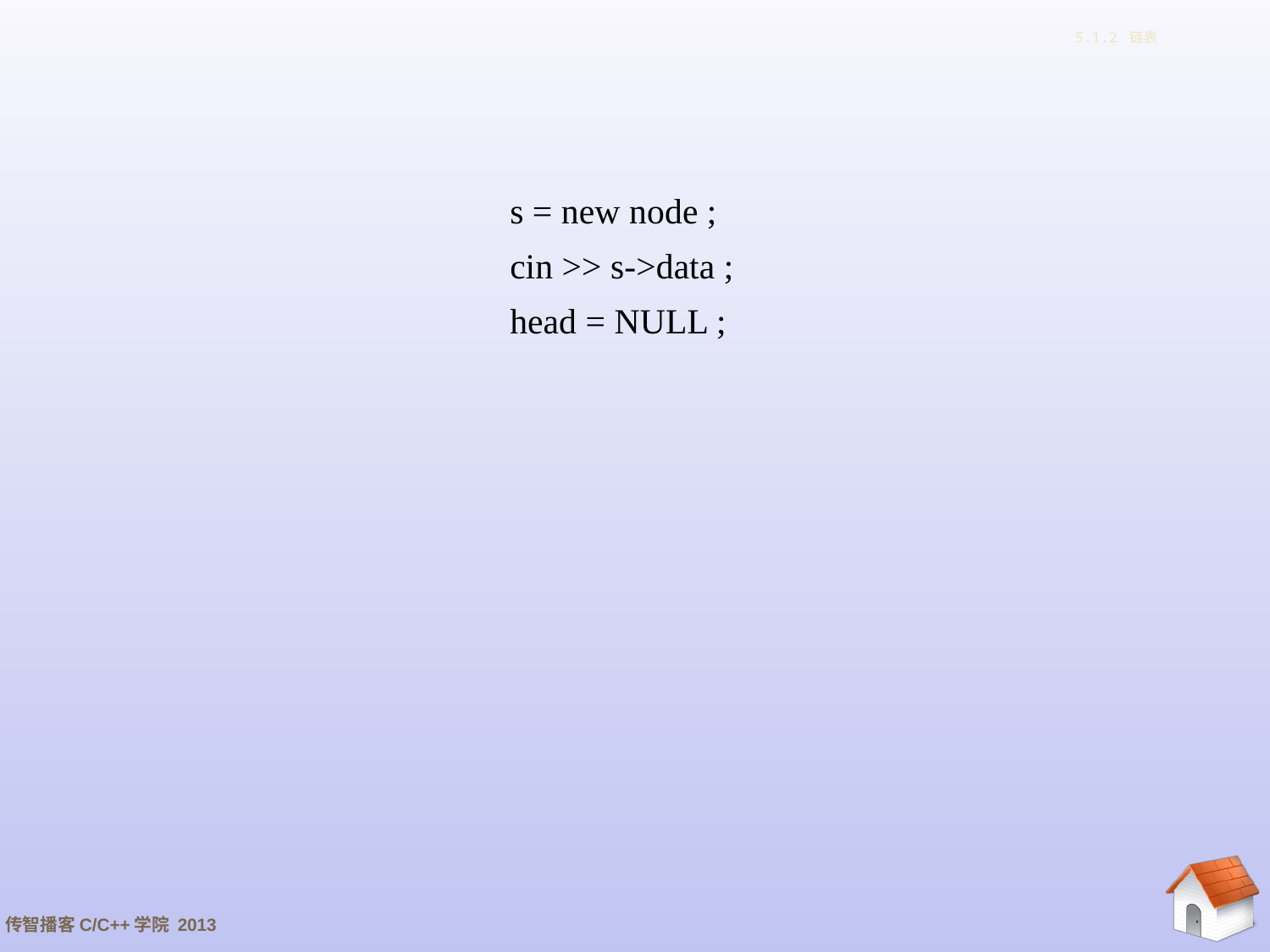

# 5.1.2 链表
s = new node ;
cin >> s->data ;
head = NULL ;